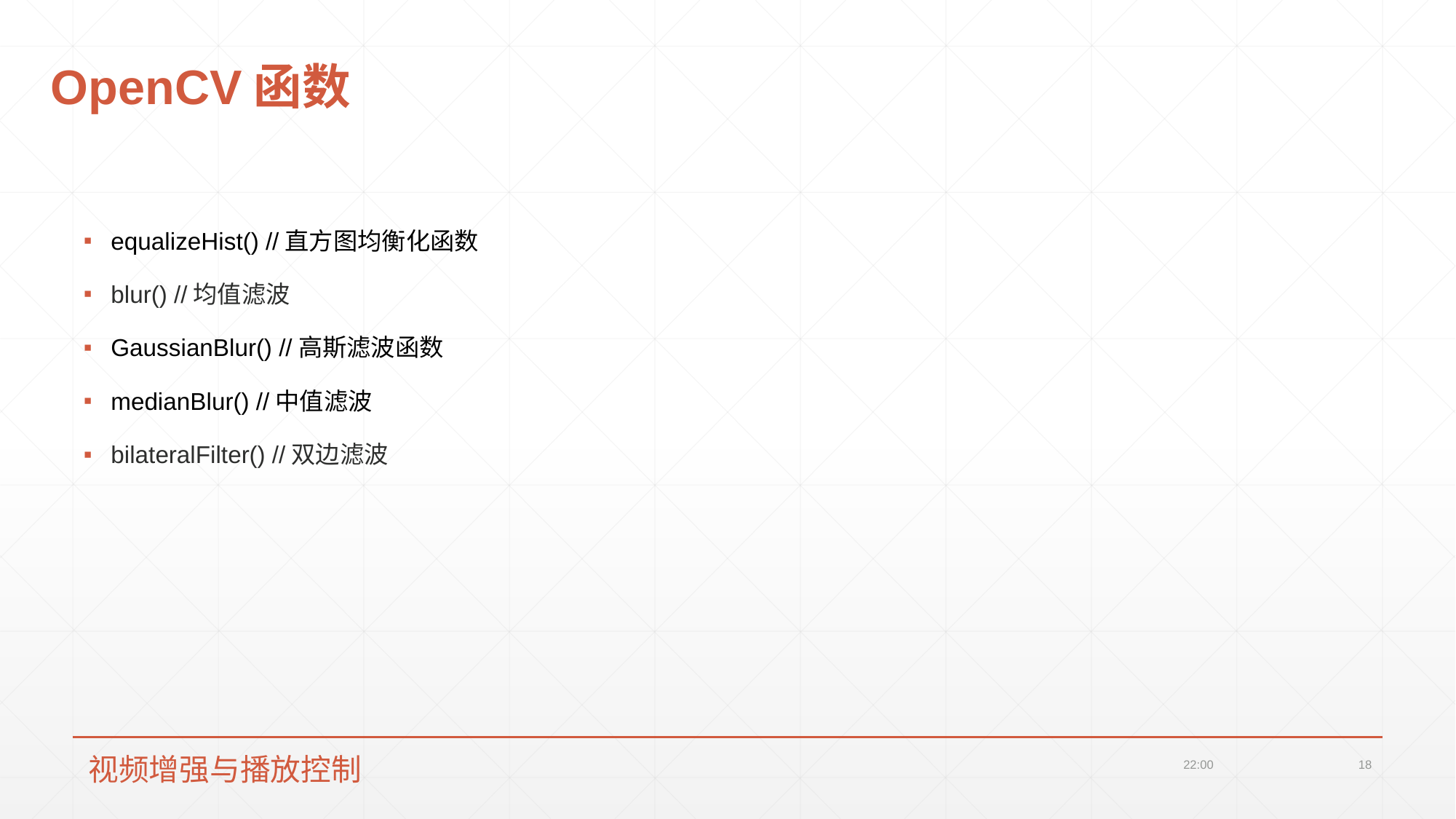

# OpenCV函数

equalizeHist() //直方图均衡化函数
blur() //均值滤波
GaussianBlur() //高斯滤波函数
medianBlur() //中值滤波
bilateralFilter() //双边滤波

视频增强与播放控制
22:00
18